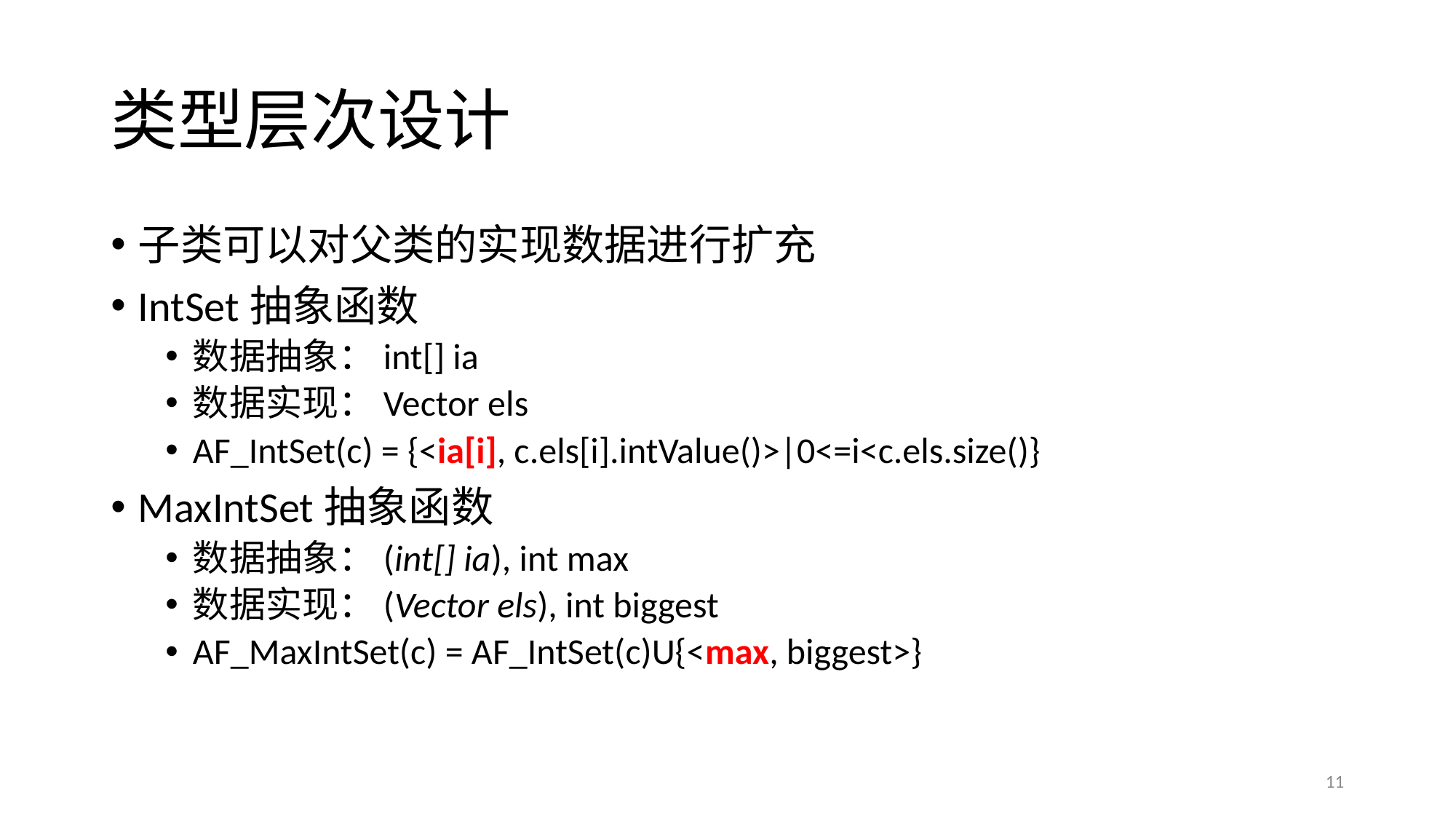

# 类型层次设计
子类可以对父类的实现数据进行扩充
IntSet抽象函数
数据抽象：int[] ia
数据实现：Vector els
AF_IntSet(c) = {<ia[i], c.els[i].intValue()>|0<=i<c.els.size()}
MaxIntSet抽象函数
数据抽象：(int[] ia), int max
数据实现：(Vector els), int biggest
AF_MaxIntSet(c) = AF_IntSet(c)U{<max, biggest>}
11